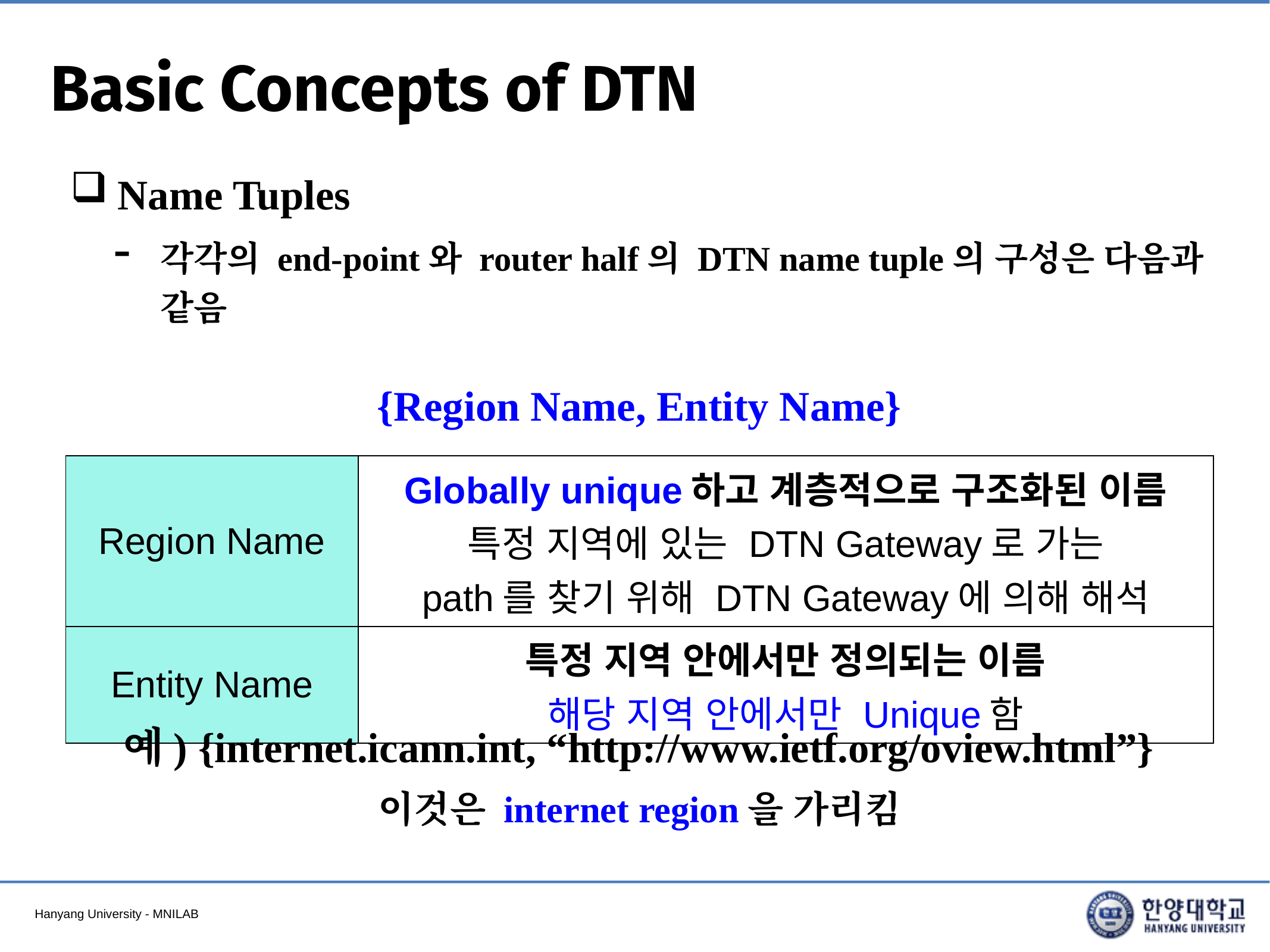

# Basic Concepts of DTN
Name Tuples
각각의 end-point와 router half의 DTN name tuple의 구성은 다음과 같음
{Region Name, Entity Name}
| Region Name | Globally unique하고 계층적으로 구조화된 이름 특정 지역에 있는 DTN Gateway로 가는 path를 찾기 위해 DTN Gateway에 의해 해석 |
| --- | --- |
| Entity Name | 특정 지역 안에서만 정의되는 이름 해당 지역 안에서만 Unique함 |
예) {internet.icann.int, “http://www.ietf.org/oview.html”}
이것은 internet region을 가리킴